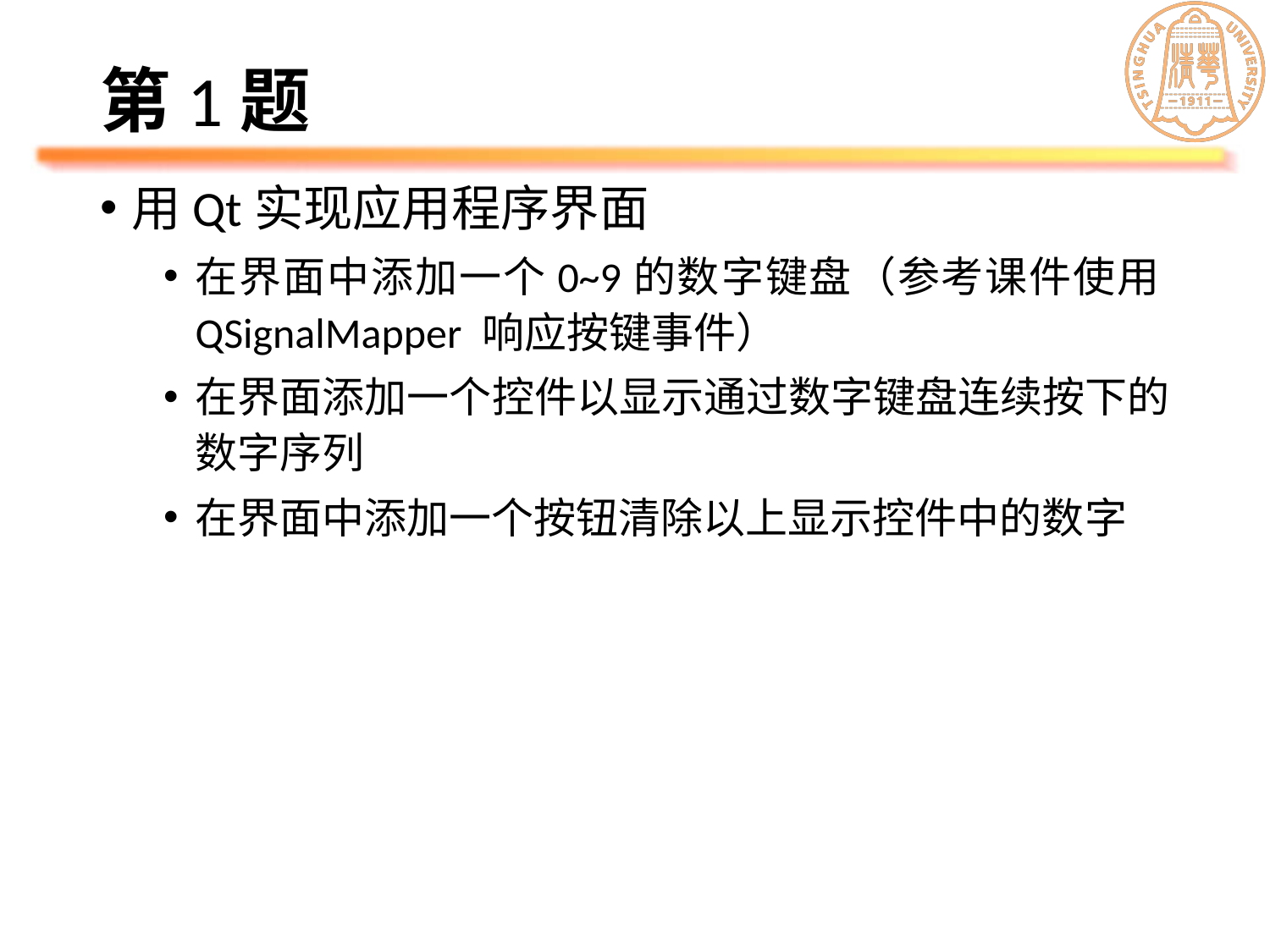

# 第1题
用Qt实现应用程序界面
在界面中添加一个0~9的数字键盘（参考课件使用QSignalMapper 响应按键事件）
在界面添加一个控件以显示通过数字键盘连续按下的数字序列
在界面中添加一个按钮清除以上显示控件中的数字
2